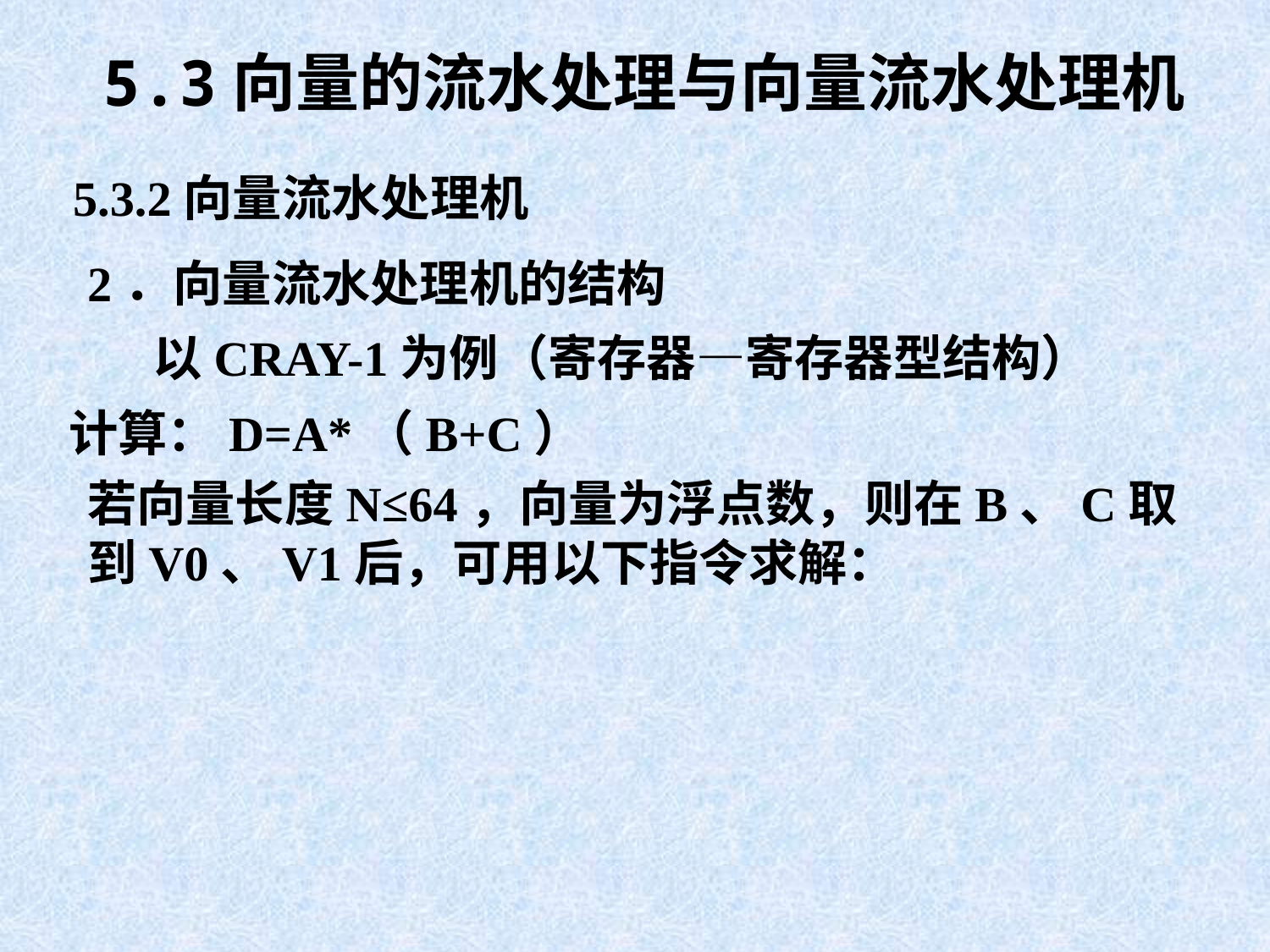

5.3向量的流水处理与向量流水处理机
5.3.2向量流水处理机
2．向量流水处理机的结构
以CRAY-1为例（寄存器—寄存器型结构）
计算：D=A*（B+C）
若向量长度N≤64，向量为浮点数，则在B、C取到V0、V1后，可用以下指令求解：